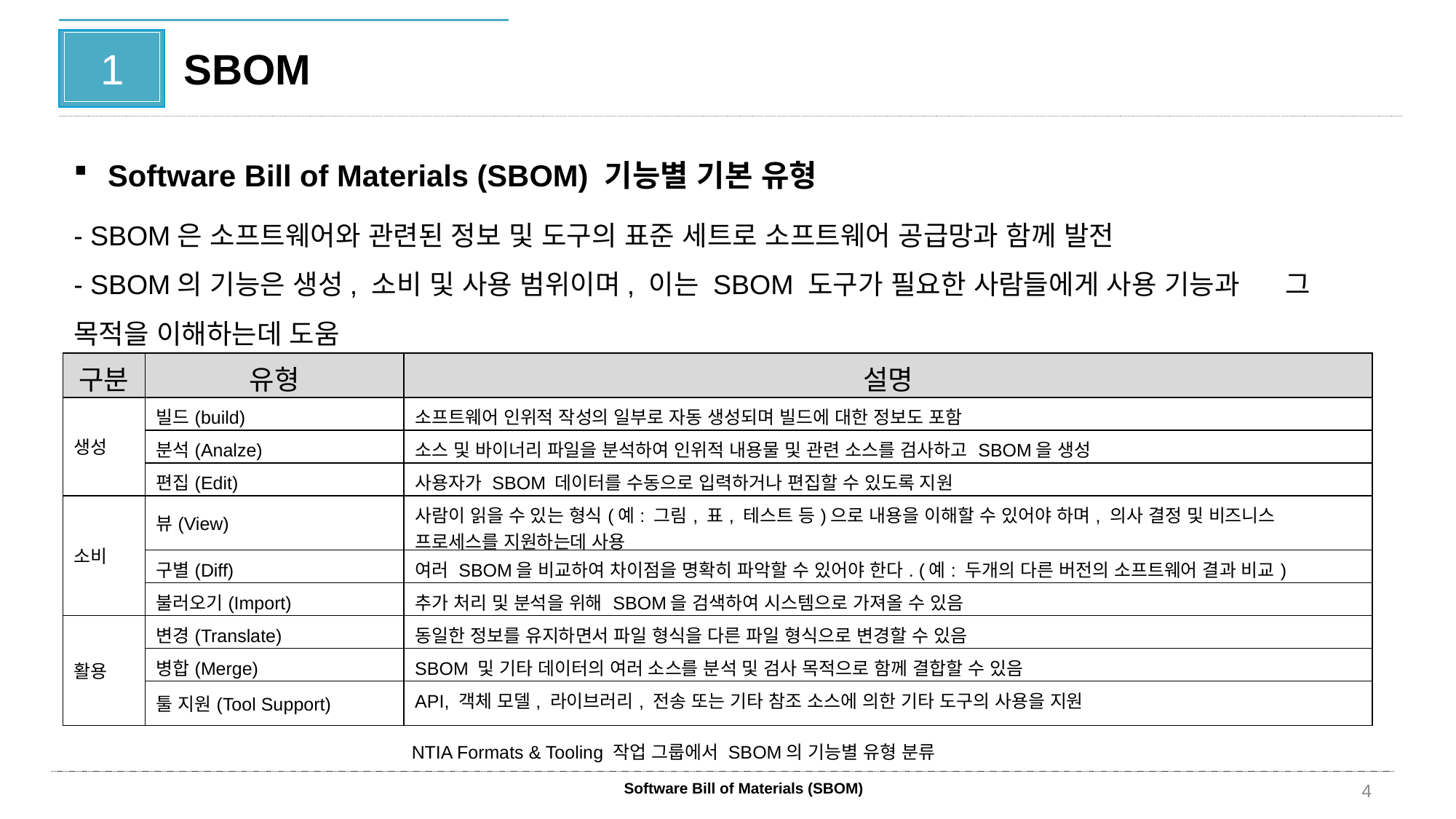

1
SBOM
Software Bill of Materials (SBOM) 기능별 기본 유형
- SBOM은 소프트웨어와 관련된 정보 및 도구의 표준 세트로 소프트웨어 공급망과 함께 발전
- SBOM의 기능은 생성, 소비 및 사용 범위이며, 이는 SBOM 도구가 필요한 사람들에게 사용 기능과      그 목적을 이해하는데 도움
| 구분 | 유형 | 설명 |
| --- | --- | --- |
| 생성 | 빌드(build) | 소프트웨어 인위적 작성의 일부로 자동 생성되며 빌드에 대한 정보도 포함 |
|  | 분석(Analze) | 소스 및 바이너리 파일을 분석하여 인위적 내용물 및 관련 소스를 검사하고 SBOM을 생성 |
|  | 편집(Edit) | 사용자가 SBOM 데이터를 수동으로 입력하거나 편집할 수 있도록 지원 |
| 소비 | 뷰(View) | 사람이 읽을 수 있는 형식(예: 그림, 표, 테스트 등)으로 내용을 이해할 수 있어야 하며, 의사 결정 및 비즈니스 프로세스를 지원하는데 사용 |
|  | 구별(Diff) | 여러 SBOM을 비교하여 차이점을 명확히 파악할 수 있어야 한다. (예: 두개의 다른 버전의 소프트웨어 결과 비교) |
|  | 불러오기(Import) | 추가 처리 및 분석을 위해 SBOM을 검색하여 시스템으로 가져올 수 있음 |
| 활용 | 변경(Translate) | 동일한 정보를 유지하면서 파일 형식을 다른 파일 형식으로 변경할 수 있음 |
|  | 병합(Merge) | SBOM 및 기타 데이터의 여러 소스를 분석 및 검사 목적으로 함께 결합할 수 있음 |
|  | 툴 지원(Tool Support) | API, 객체 모델, 라이브러리, 전송 또는 기타 참조 소스에 의한 기타 도구의 사용을 지원 |
NTIA Formats & Tooling 작업 그룹에서 SBOM의 기능별 유형 분류